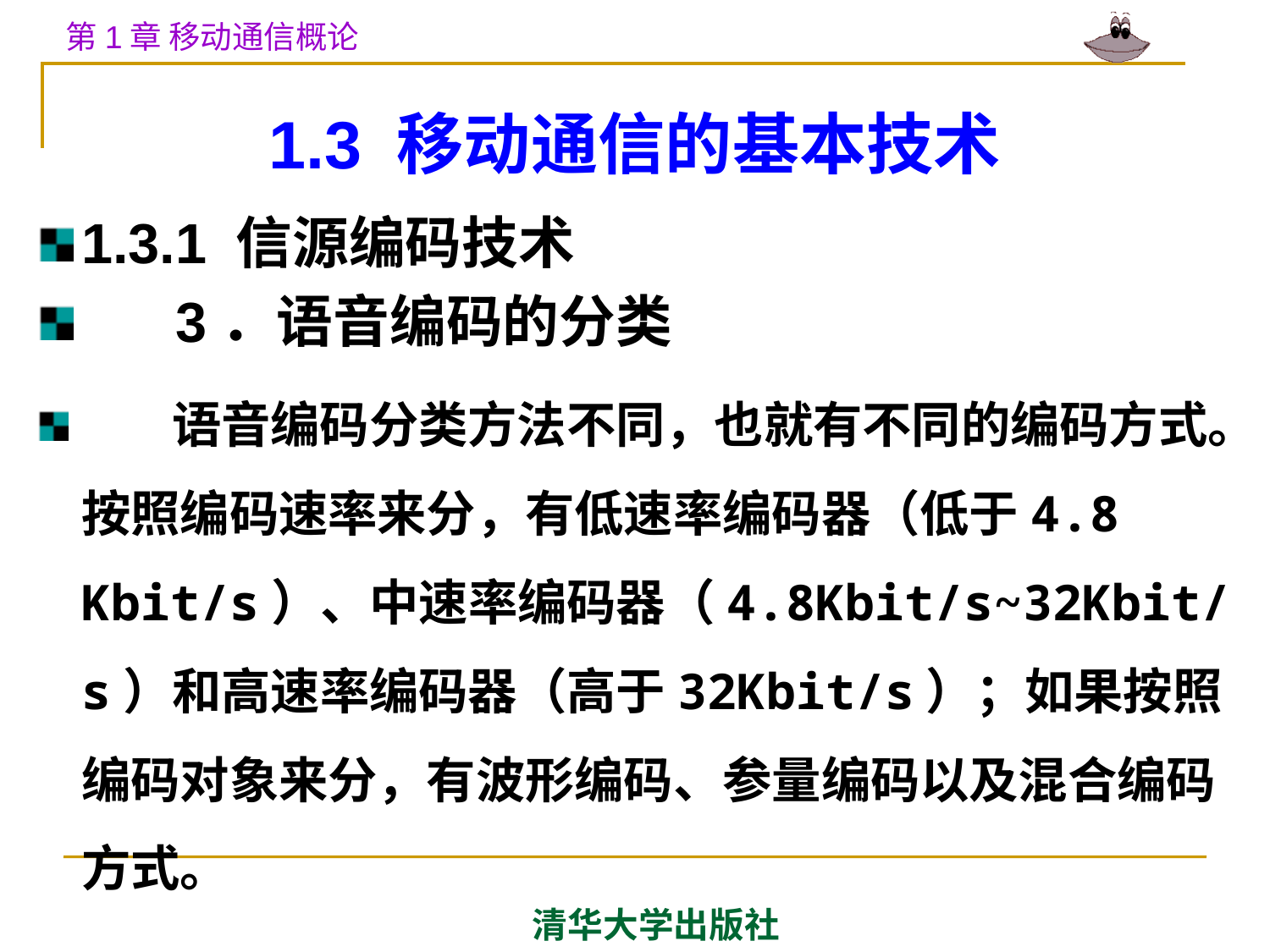

# 1.3 移动通信的基本技术
1.3.1 信源编码技术
      3．语音编码的分类
       语音编码分类方法不同，也就有不同的编码方式。按照编码速率来分，有低速率编码器（低于4.8 Kbit/s）、中速率编码器（4.8Kbit/s~32Kbit/s）和高速率编码器（高于32Kbit/s）；如果按照编码对象来分，有波形编码、参量编码以及混合编码方式。